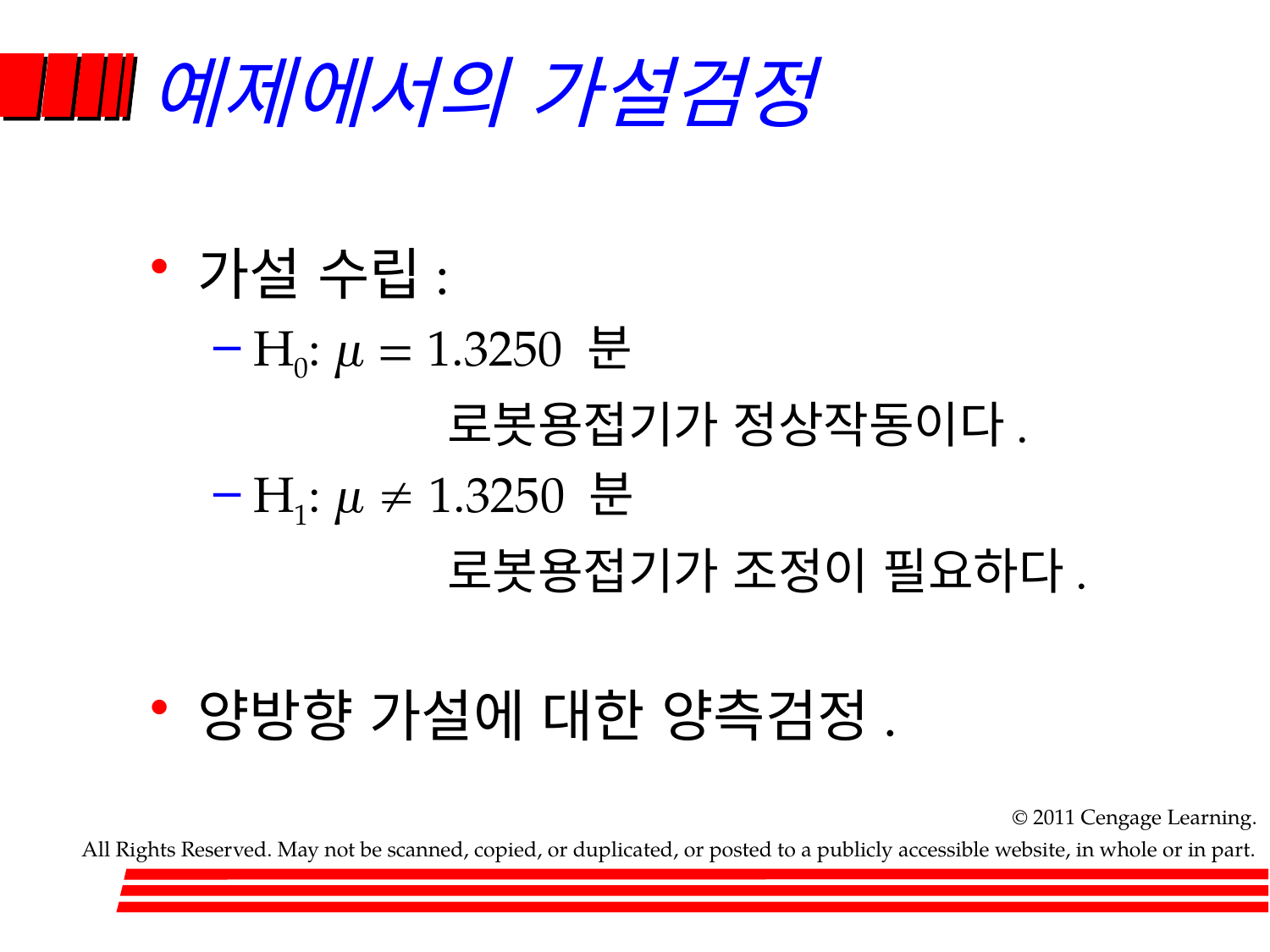

# 예제에서의 가설검정
가설 수립:
H0: µ = 1.3250 분
		    로봇용접기가 정상작동이다.
H1: µ ≠ 1.3250 분
		    로봇용접기가 조정이 필요하다.

양방향 가설에 대한 양측검정.
		           © 2011 Cengage Learning.
All Rights Reserved. May not be scanned, copied, or duplicated, or posted to a publicly accessible website, in whole or in part.